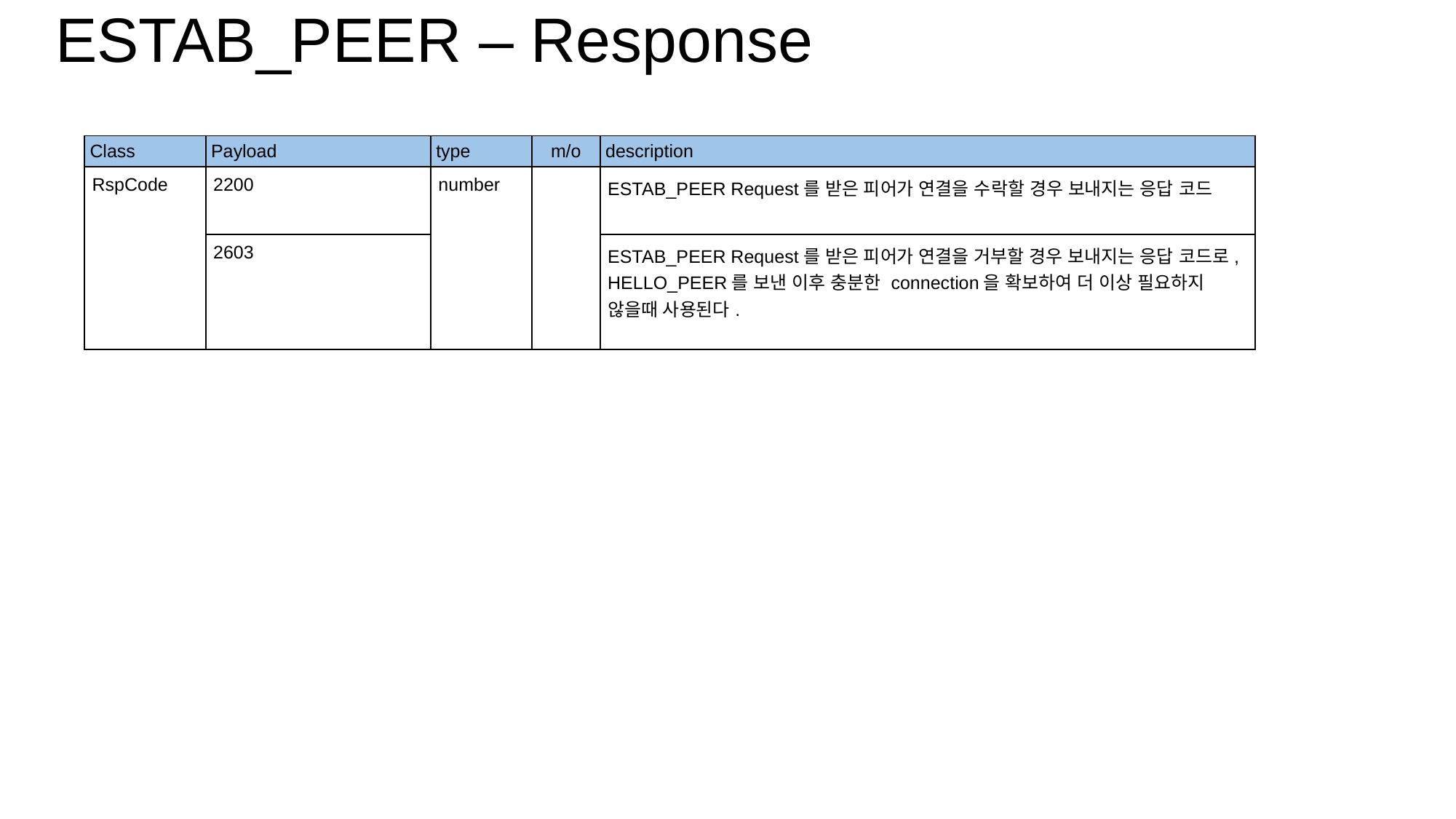

# ESTAB_PEER – Response
| Class | Payload | type | m/o | description |
| --- | --- | --- | --- | --- |
| RspCode | 2200 | number |  | ESTAB\_PEER Request를 받은 피어가 연결을 수락할 경우 보내지는 응답 코드 |
|  | 2603 |  |  | ESTAB\_PEER Request를 받은 피어가 연결을 거부할 경우 보내지는 응답 코드로, HELLO\_PEER를 보낸 이후 충분한 connection을 확보하여 더 이상 필요하지 않을때 사용된다. |